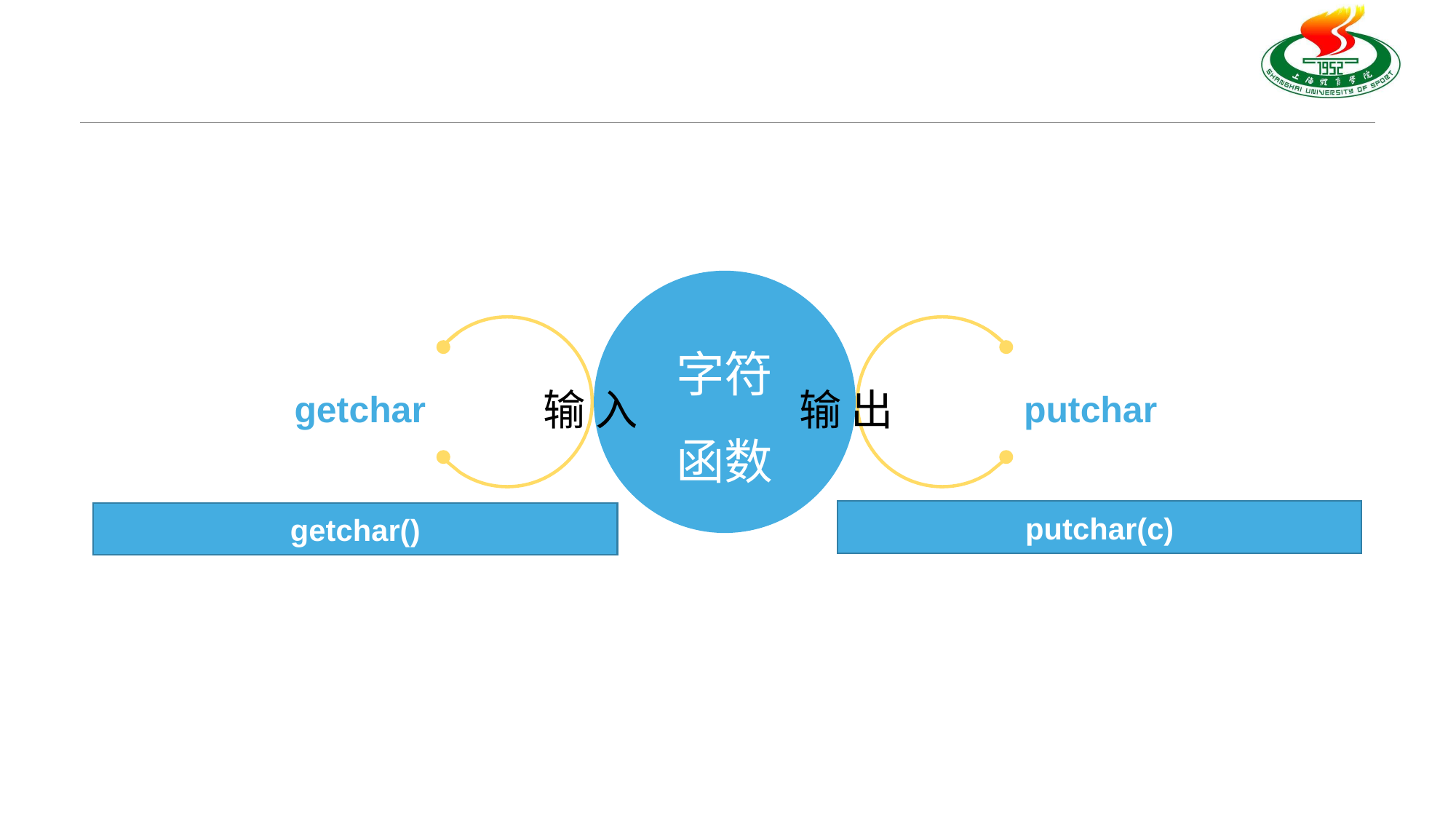

字符
函数

getchar
putchar
输 入		    输 出
putchar(c)
getchar()